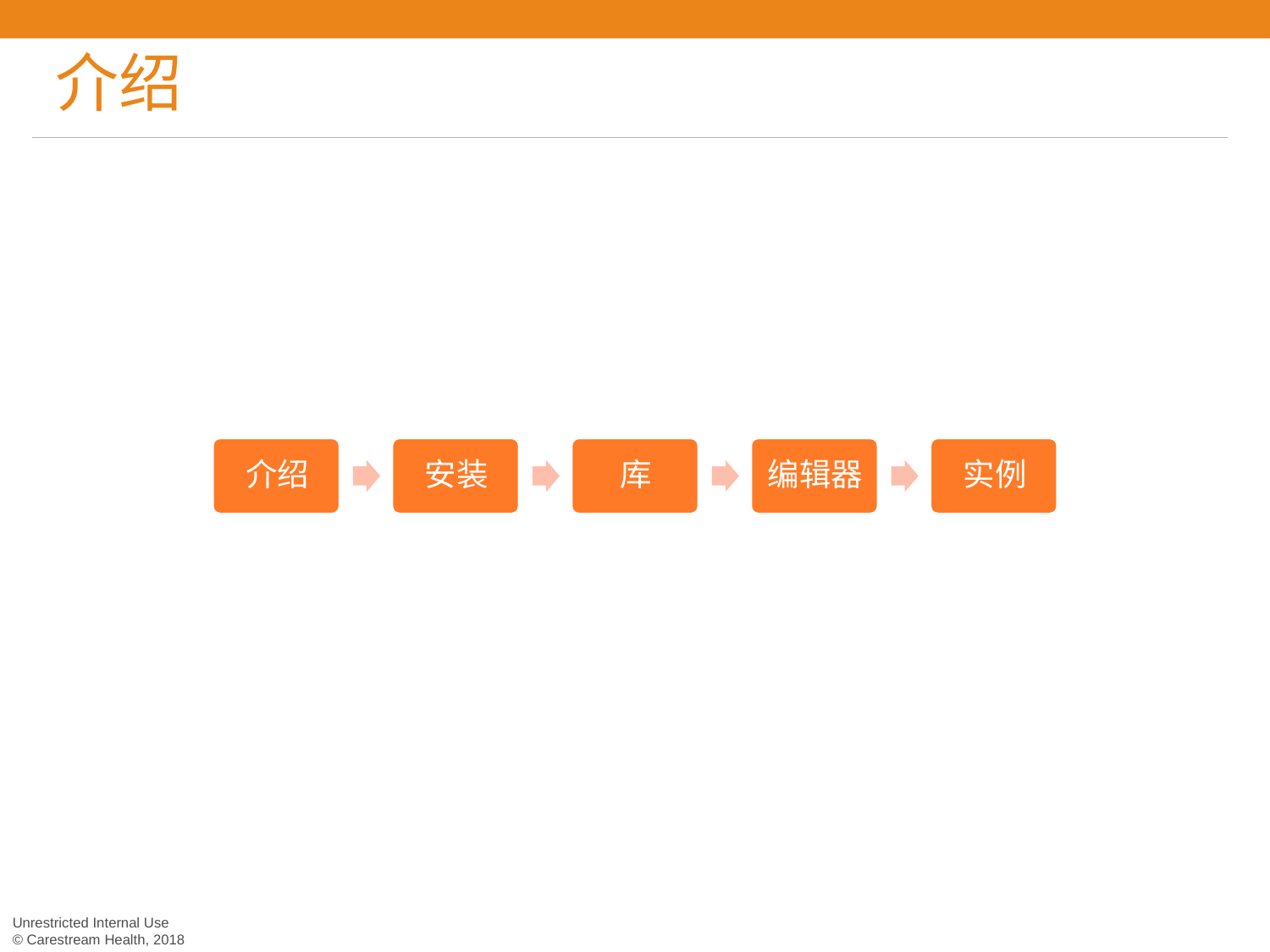

# 介绍
介绍

安装

库

编辑器

实例
Unrestricted Internal Use
© Carestream Health, 2018